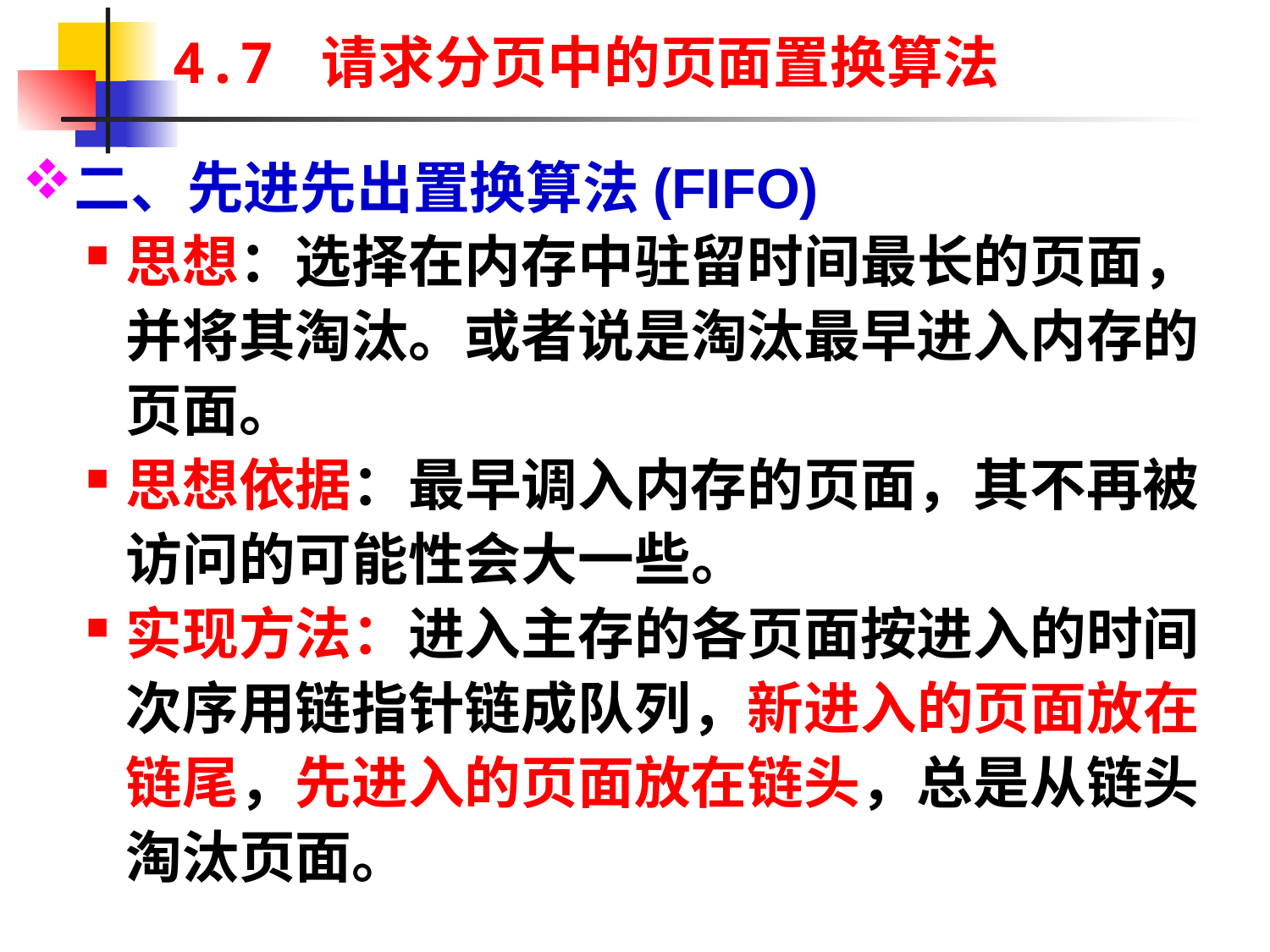

# 4.7 请求分页中的页面置换算法
二、先进先出置换算法(FIFO)
思想：选择在内存中驻留时间最长的页面，并将其淘汰。或者说是淘汰最早进入内存的页面。
思想依据：最早调入内存的页面，其不再被访问的可能性会大一些。
实现方法：进入主存的各页面按进入的时间次序用链指针链成队列，新进入的页面放在链尾，先进入的页面放在链头，总是从链头淘汰页面。